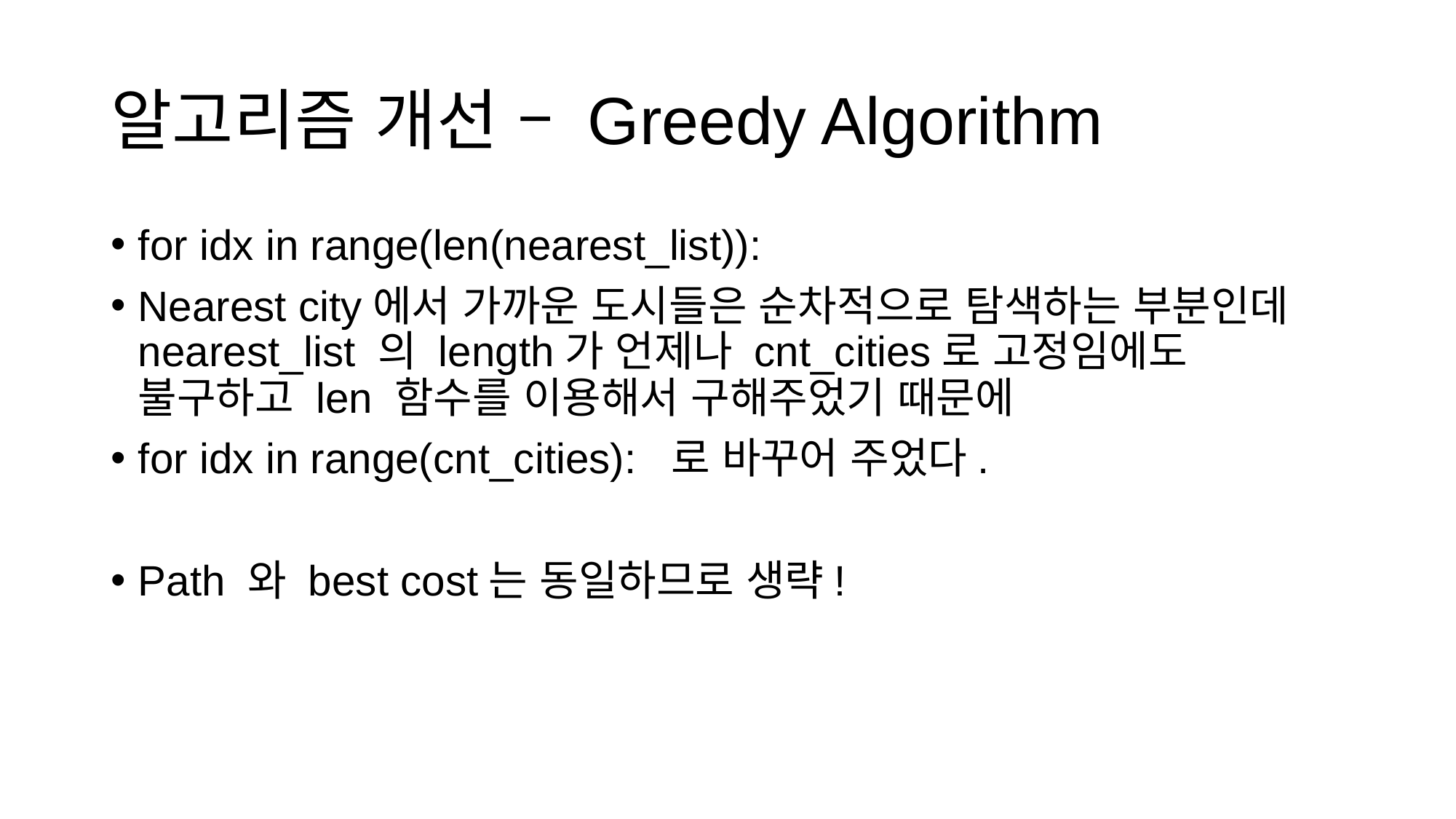

# 알고리즘 개선 – Greedy Algorithm
for idx in range(len(nearest_list)):
Nearest city에서 가까운 도시들은 순차적으로 탐색하는 부분인데 nearest_list 의 length가 언제나 cnt_cities로 고정임에도 불구하고 len 함수를 이용해서 구해주었기 때문에
for idx in range(cnt_cities):  로 바꾸어 주었다.

Path 와 best cost는 동일하므로 생략!